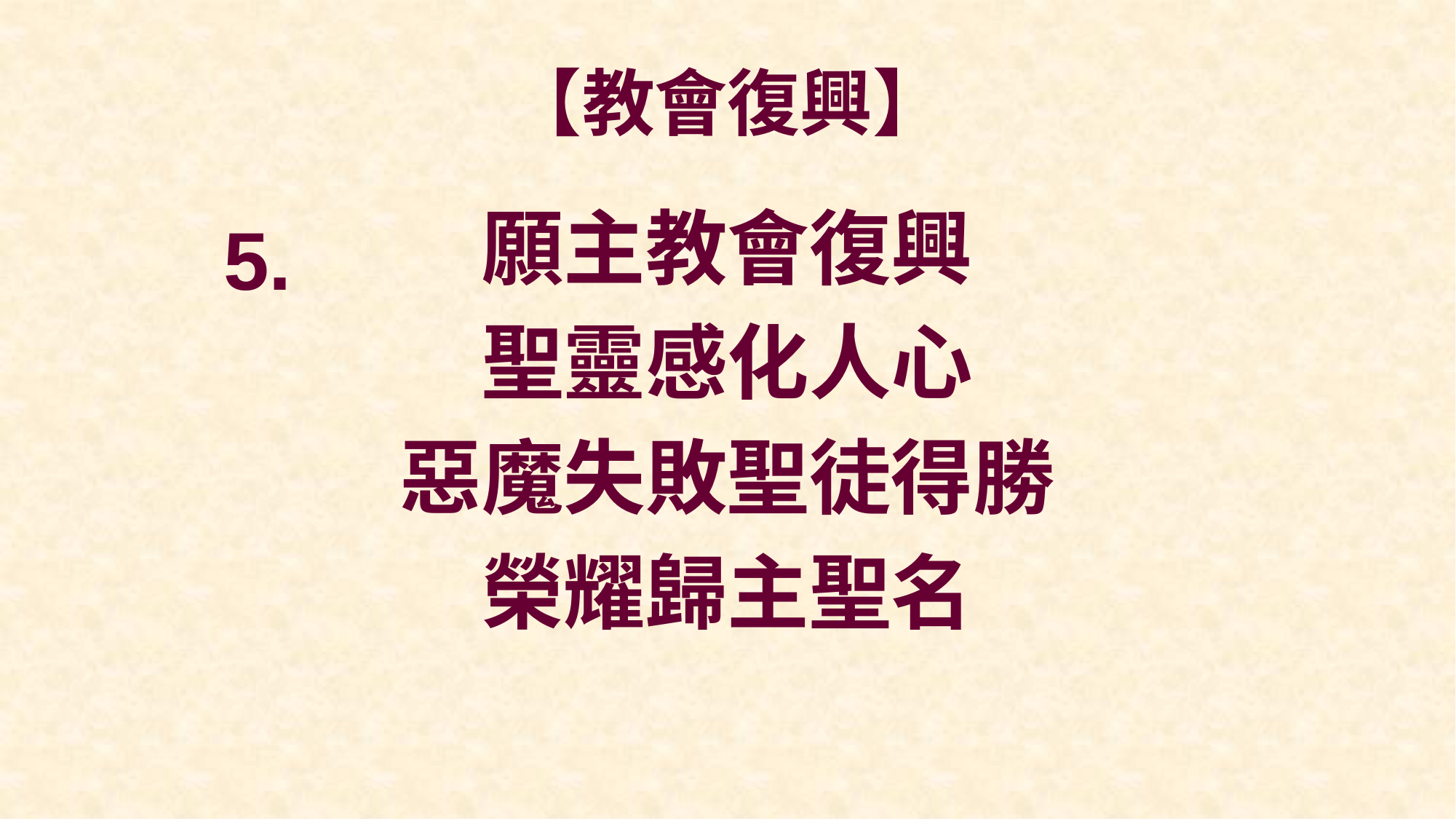

# 【教會復興】
願主教會復興
聖靈感化人心
惡魔失敗聖徒得勝
榮耀歸主聖名
5.